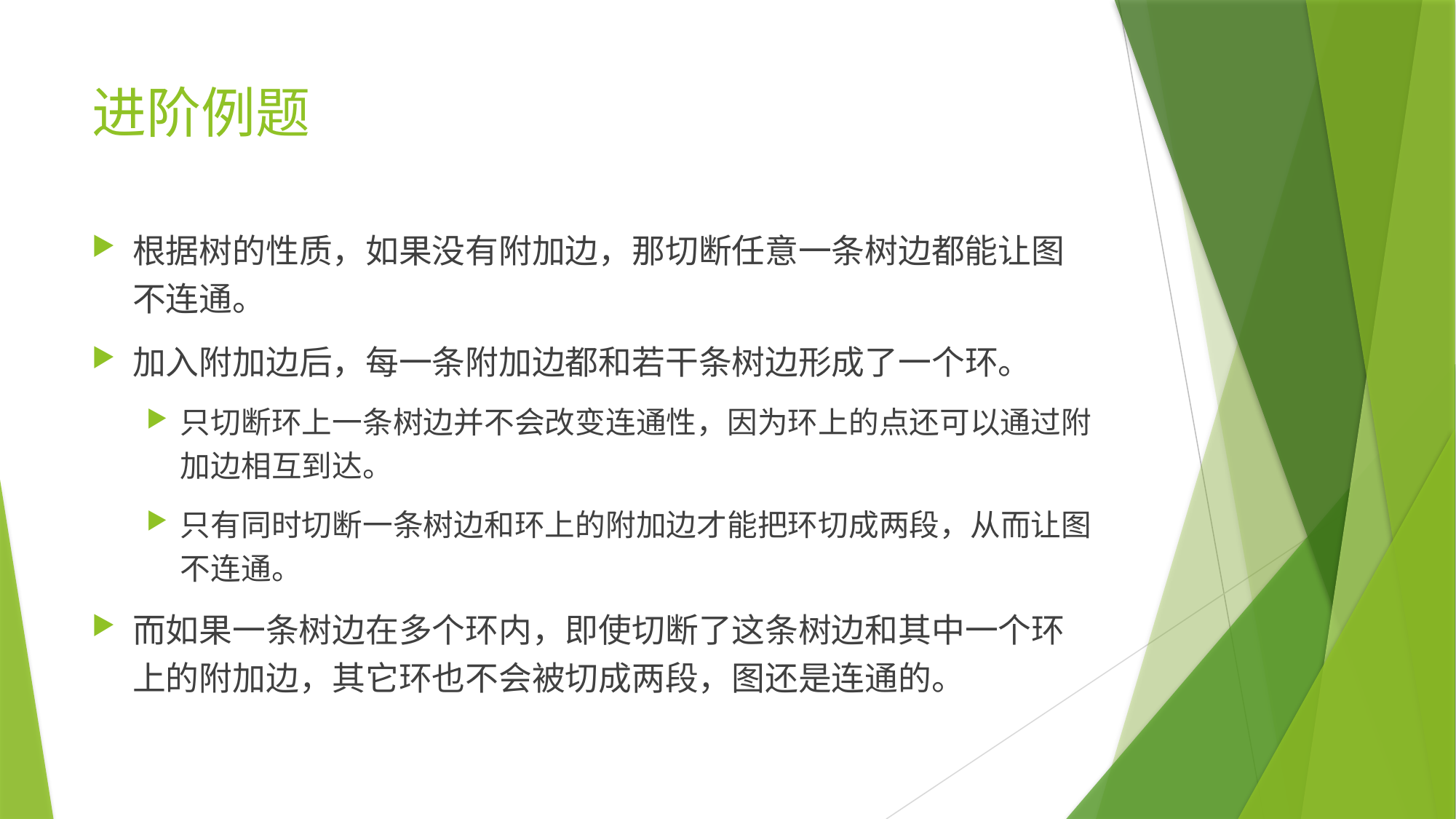

# 进阶例题
根据树的性质，如果没有附加边，那切断任意一条树边都能让图不连通。
加入附加边后，每一条附加边都和若干条树边形成了一个环。
只切断环上一条树边并不会改变连通性，因为环上的点还可以通过附加边相互到达。
只有同时切断一条树边和环上的附加边才能把环切成两段，从而让图不连通。
而如果一条树边在多个环内，即使切断了这条树边和其中一个环上的附加边，其它环也不会被切成两段，图还是连通的。